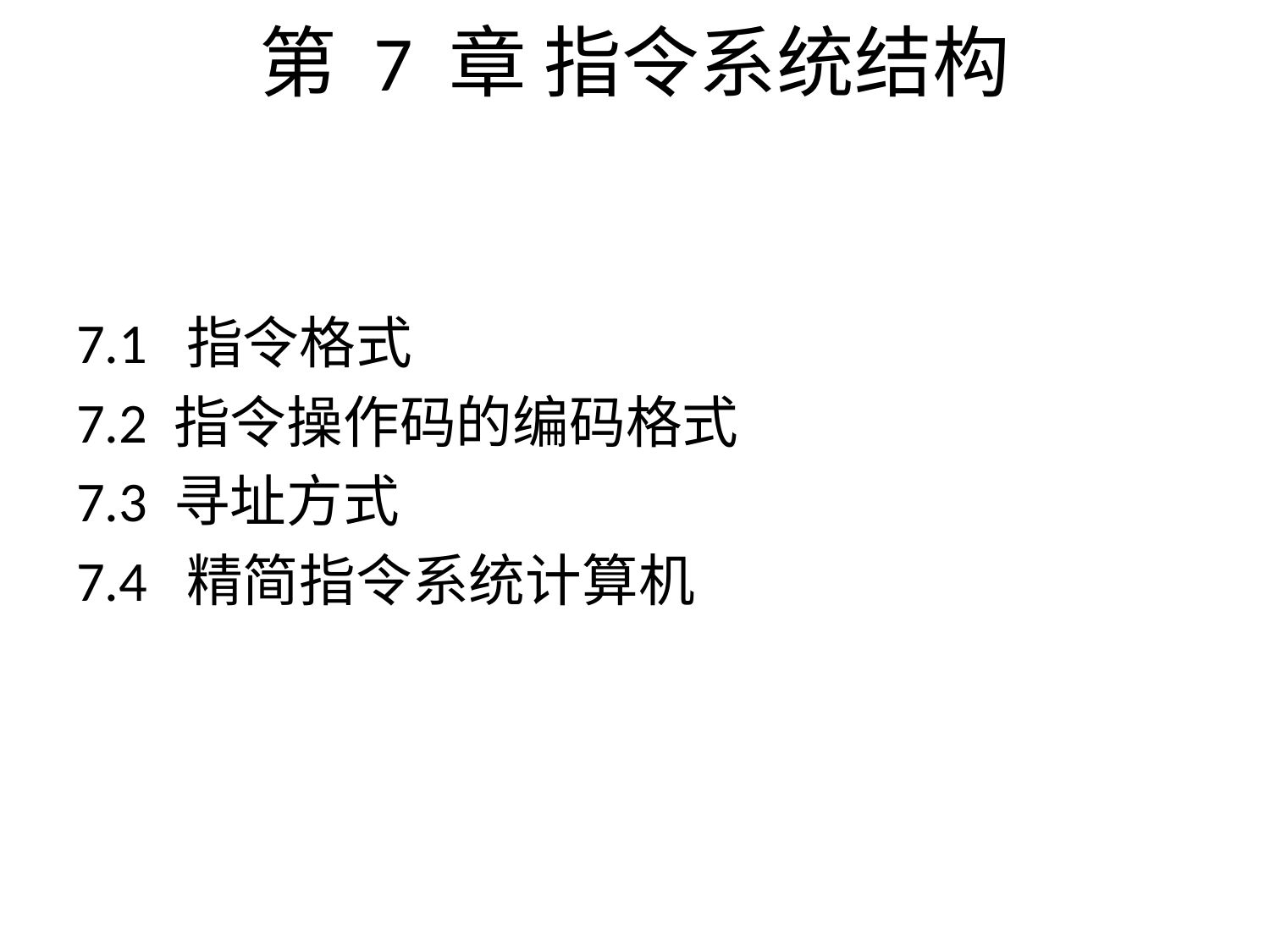

# 第 7 章 指令系统结构

7.1  指令格式
7.2 指令操作码的编码格式
7.3 寻址方式
7.4  精简指令系统计算机